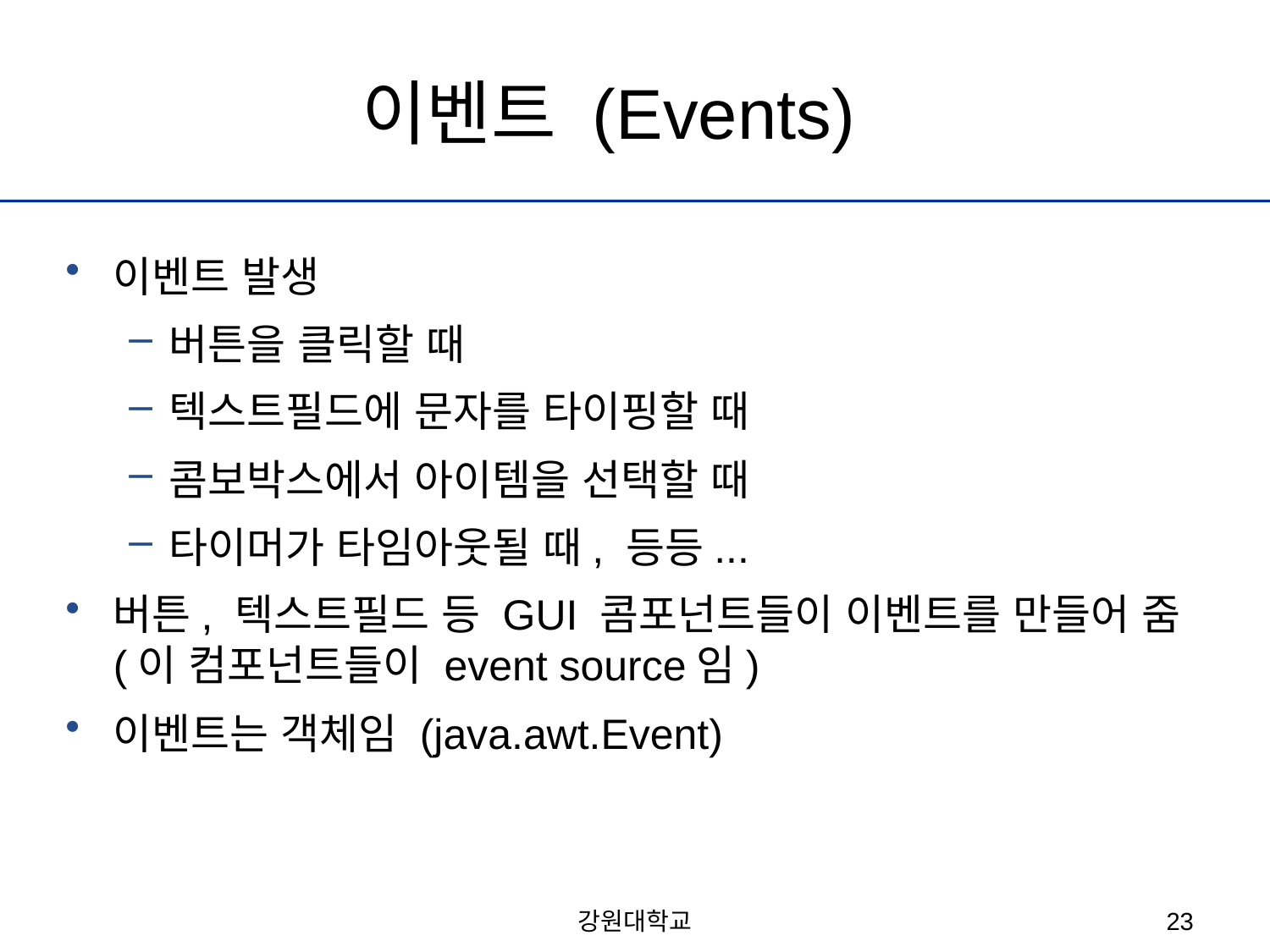

# 이벤트 (Events)

이벤트 발생
버튼을 클릭할 때
텍스트필드에 문자를 타이핑할 때
콤보박스에서 아이템을 선택할 때
타이머가 타임아웃될 때, 등등...
버튼, 텍스트필드 등 GUI 콤포넌트들이 이벤트를 만들어 줌 (이 컴포넌트들이 event source임)
이벤트는 객체임 (java.awt.Event)
강원대학교
23